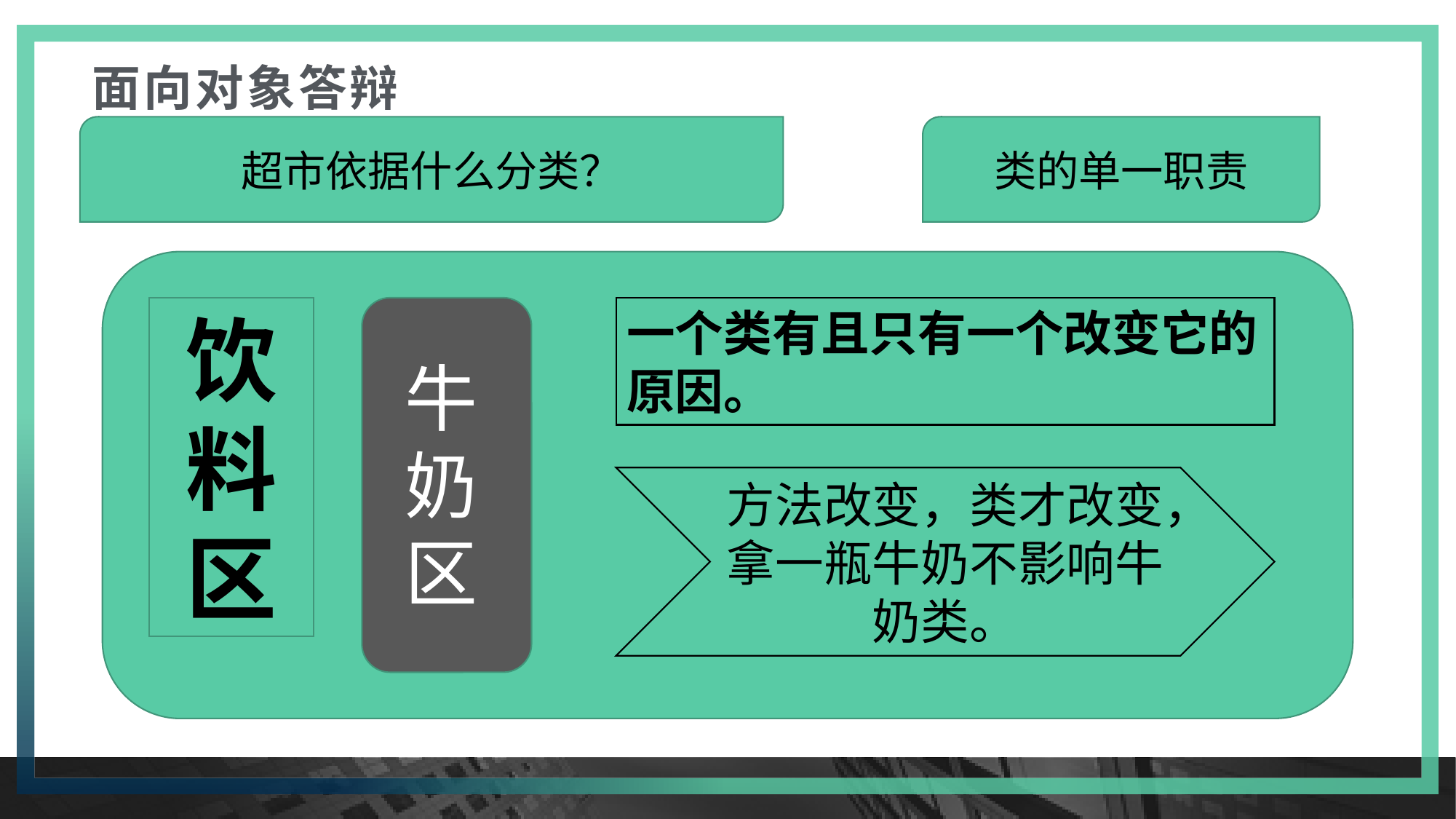

# 面向对象答辩
超市依据什么分类？
类的单一职责

一个类有且只有一个改变它的原因。
饮料区
牛奶区
方法改变，类才改变，拿一瓶牛奶不影响牛奶类。